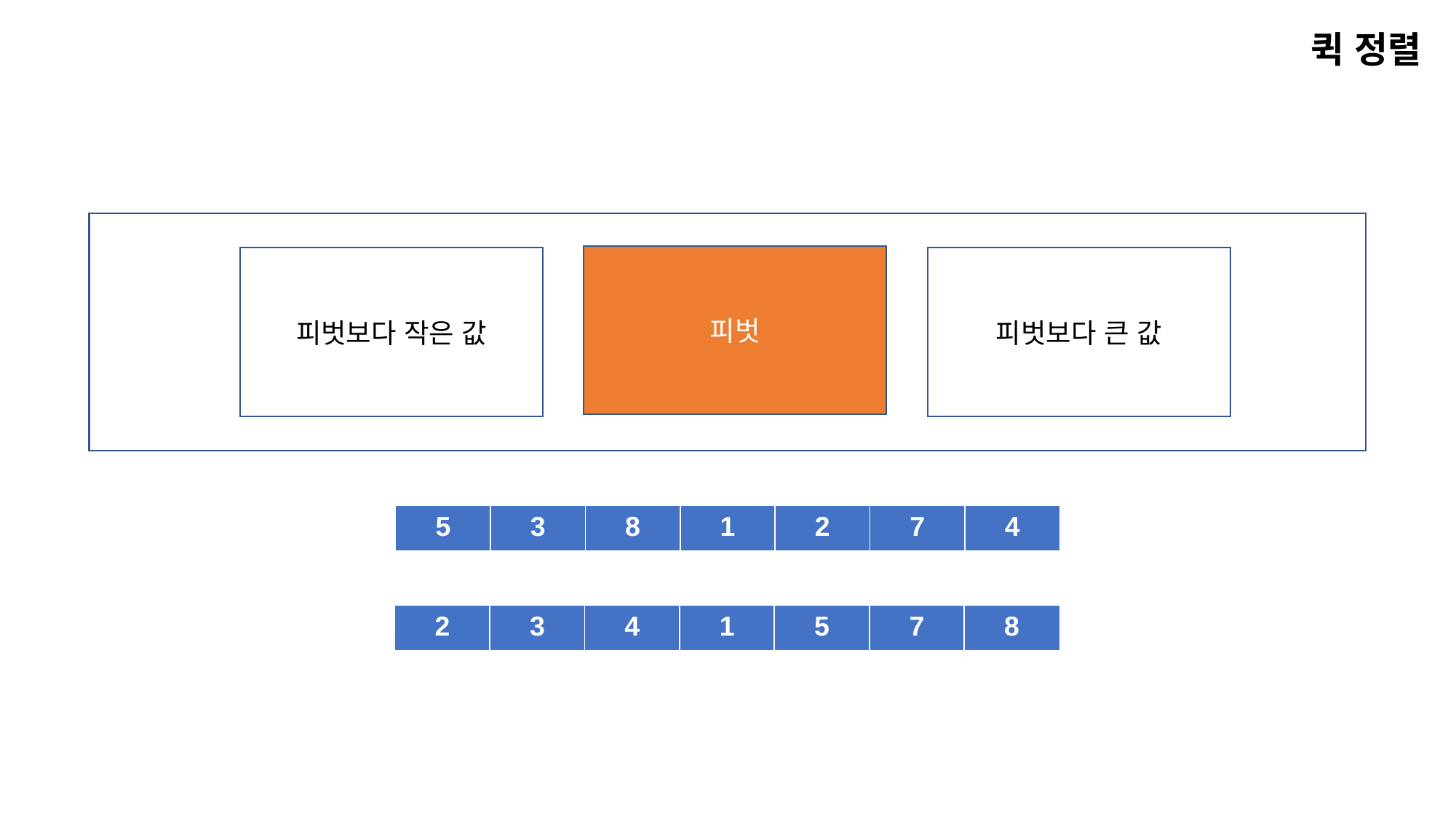

퀵 정렬

피벗
피벗보다 작은 값
피벗보다 큰 값
| 5 | 3 | 8 | 1 | 2 | 7 | 4 |
| --- | --- | --- | --- | --- | --- | --- |
| 2 | 3 | 4 | 1 | 5 | 7 | 8 |
| --- | --- | --- | --- | --- | --- | --- |